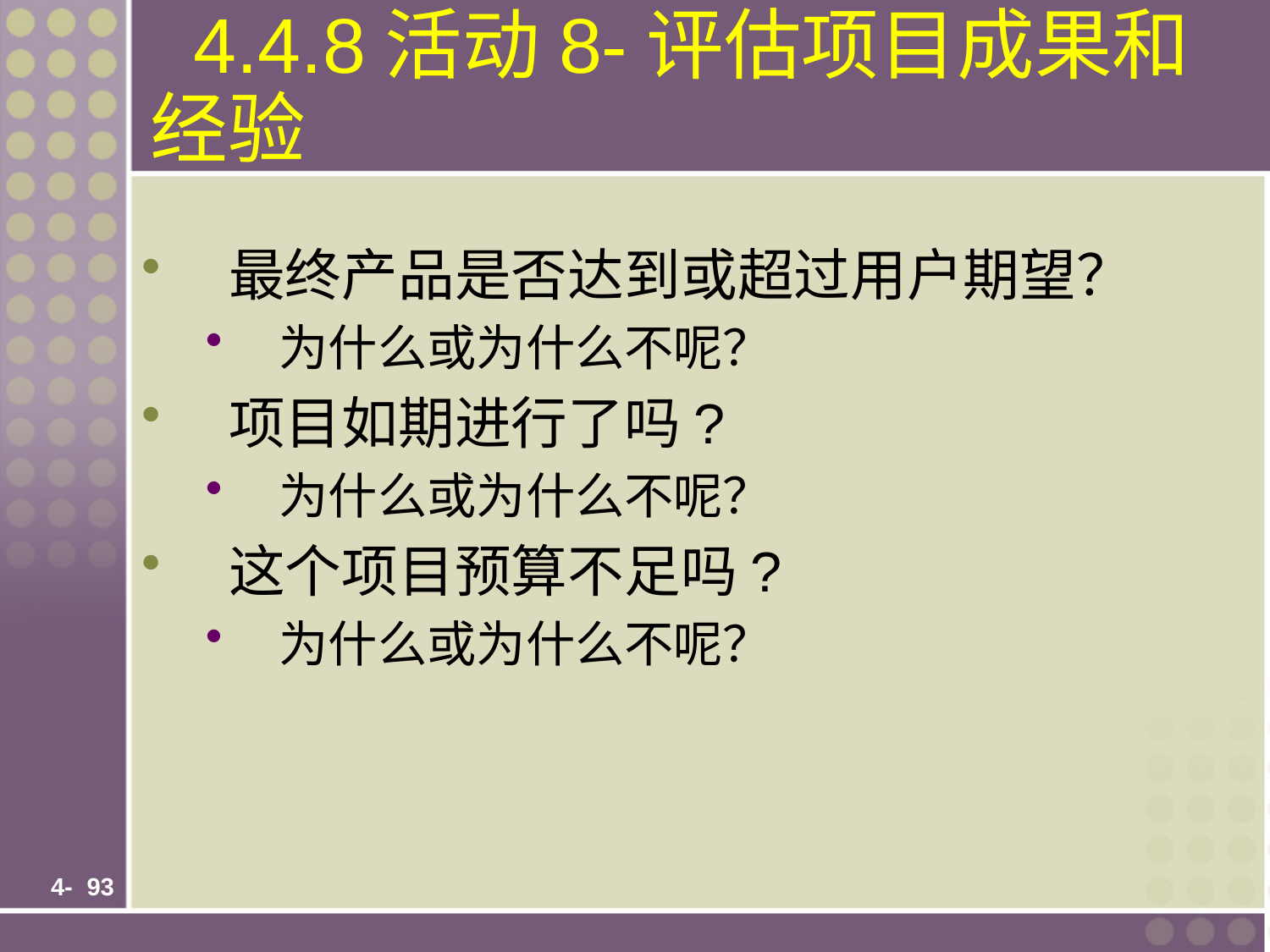

# 4.4.8活动8-评估项目成果和经验
  最终产品是否达到或超过用户期望？
  为什么或为什么不呢？
  项目如期进行了吗?
  为什么或为什么不呢？
  这个项目预算不足吗?
  为什么或为什么不呢？
  4-  93